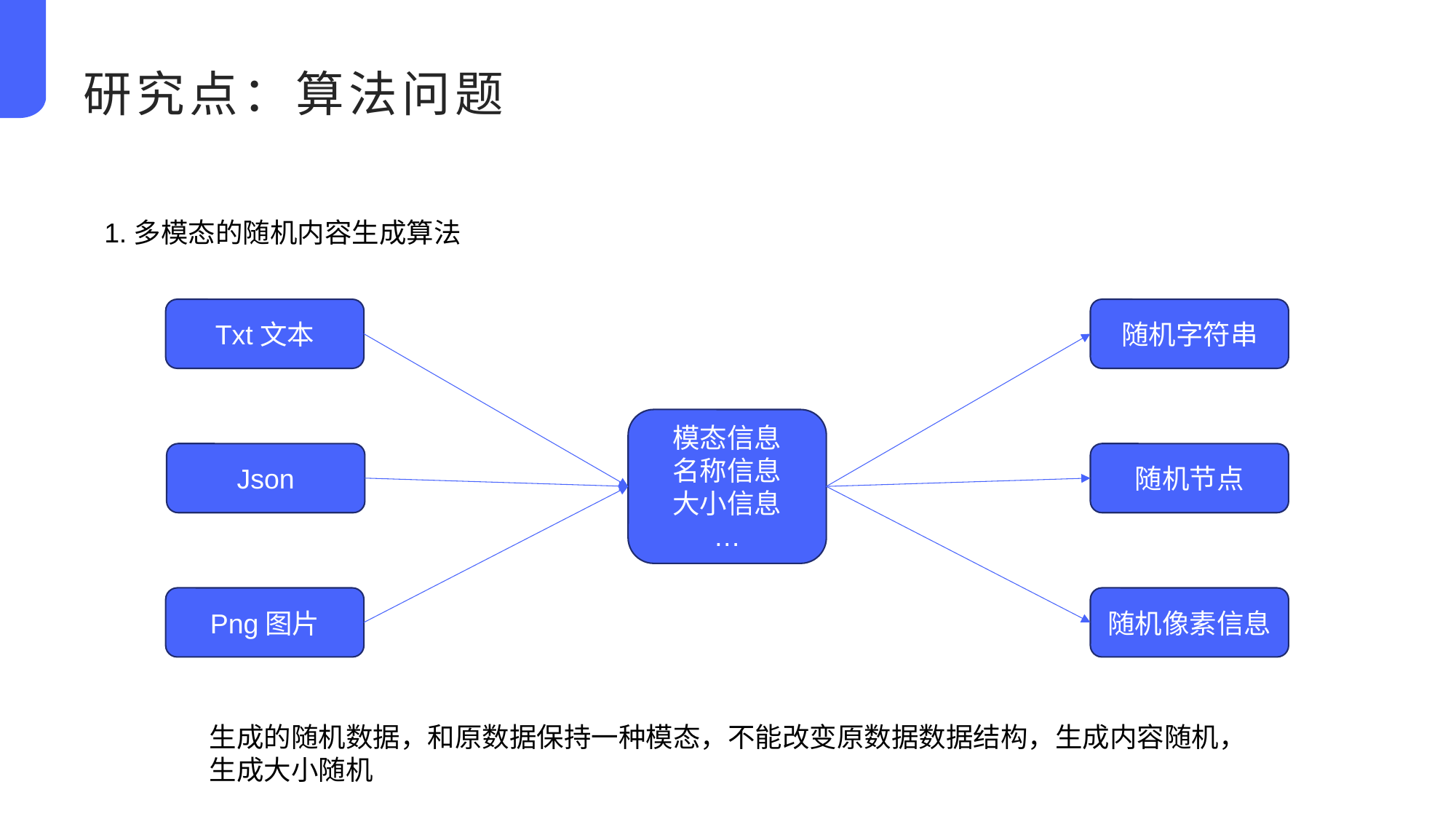

研究点：算法问题
1.多模态的随机内容生成算法
Txt文本
随机字符串
模态信息
名称信息
大小信息
…
Json
随机节点
Png图片
随机像素信息
生成的随机数据，和原数据保持一种模态，不能改变原数据数据结构，生成内容随机，生成大小随机